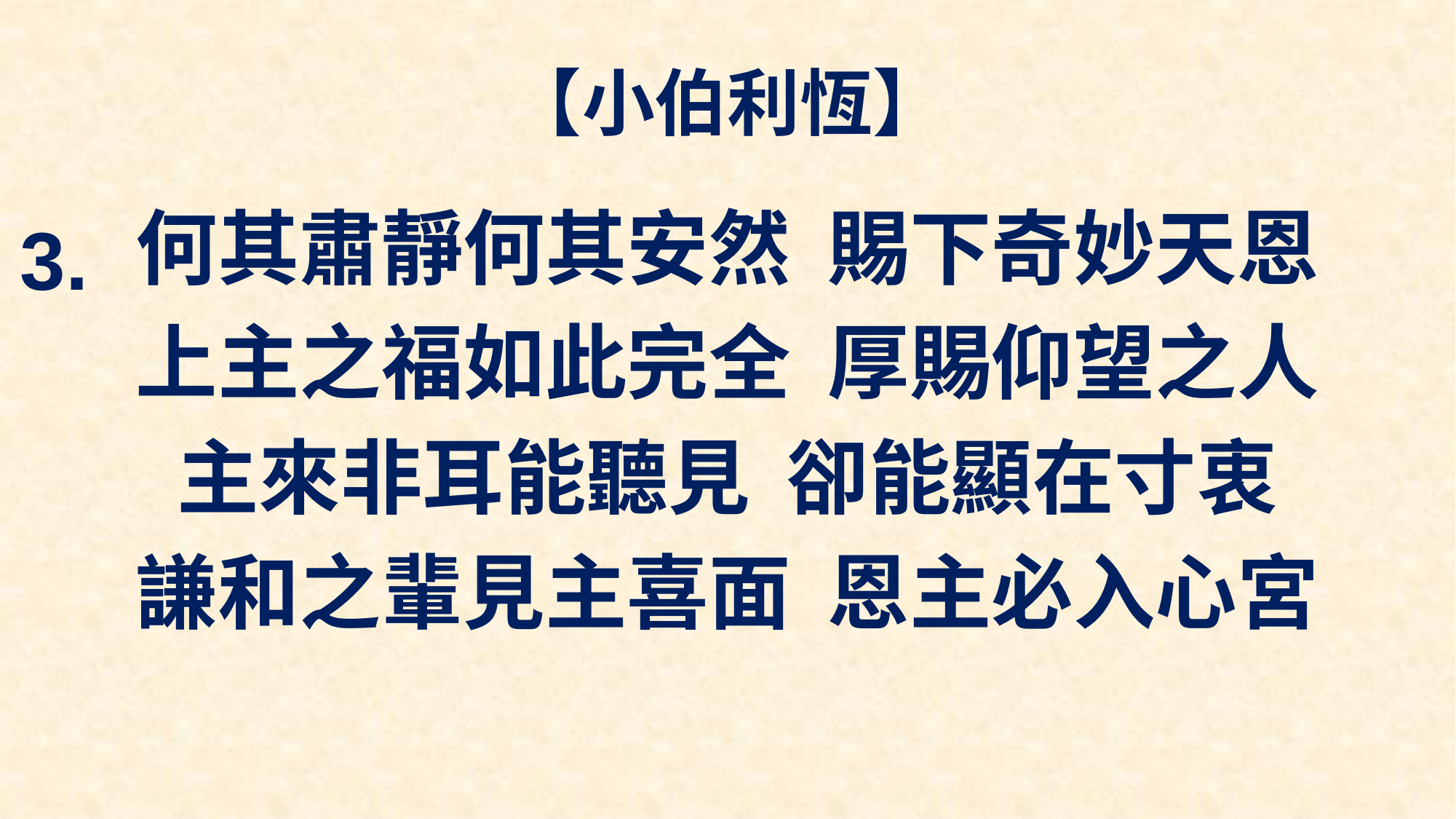

# 【小伯利恆】
何其肅靜何其安然  賜下奇妙天恩
上主之福如此完全  厚賜仰望之人
主來非耳能聽見  卻能顯在寸衷
謙和之輩見主喜面  恩主必入心宮
3.